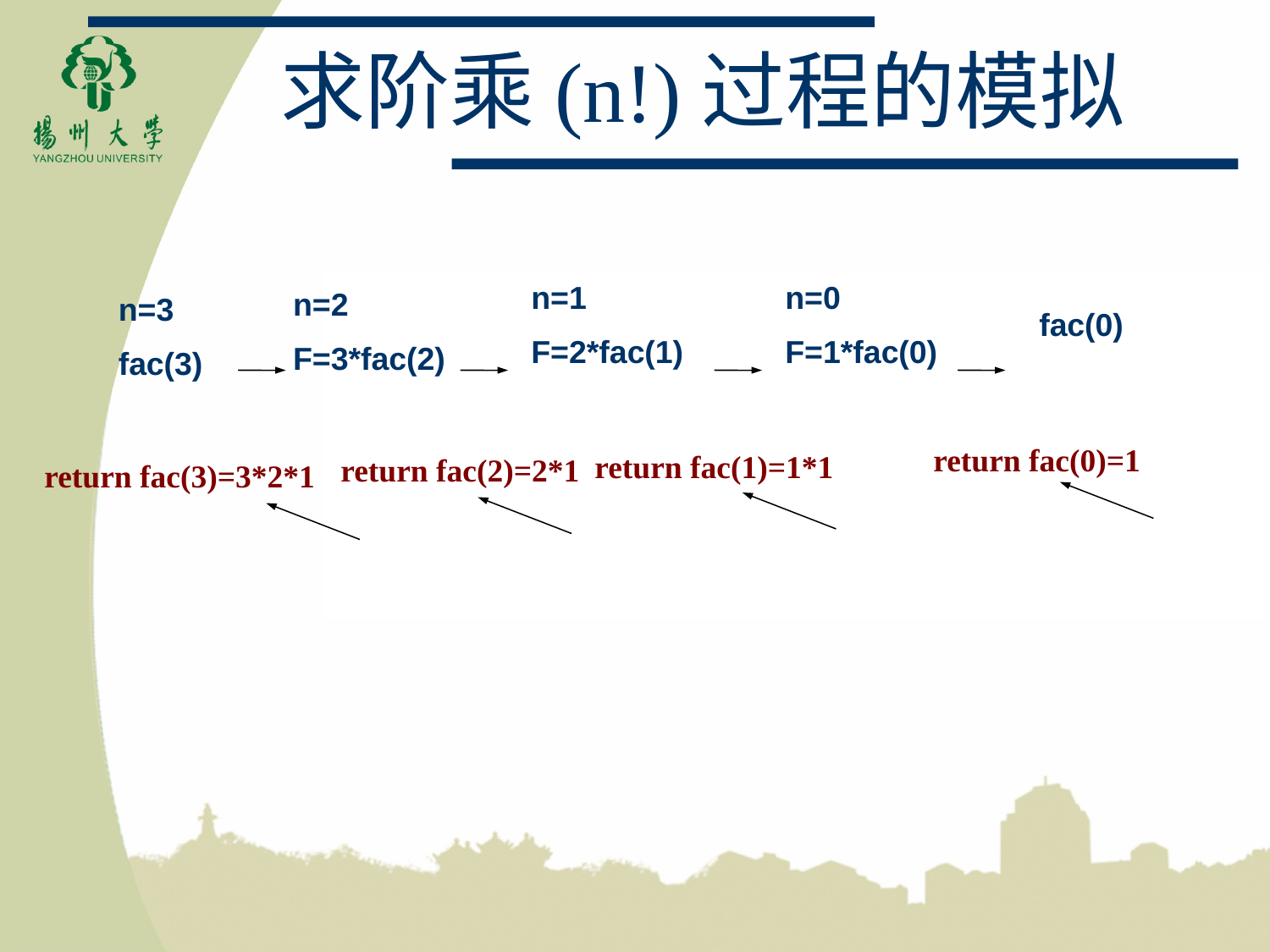

# 求阶乘(n!)过程的模拟
n=1
F=2*fac(1)
n=0
F=1*fac(0)
n=2
F=3*fac(2)
n=3
fac(3)
fac(0)

return fac(0)=1
return fac(1)=1*1
return fac(2)=2*1
return fac(3)=3*2*1